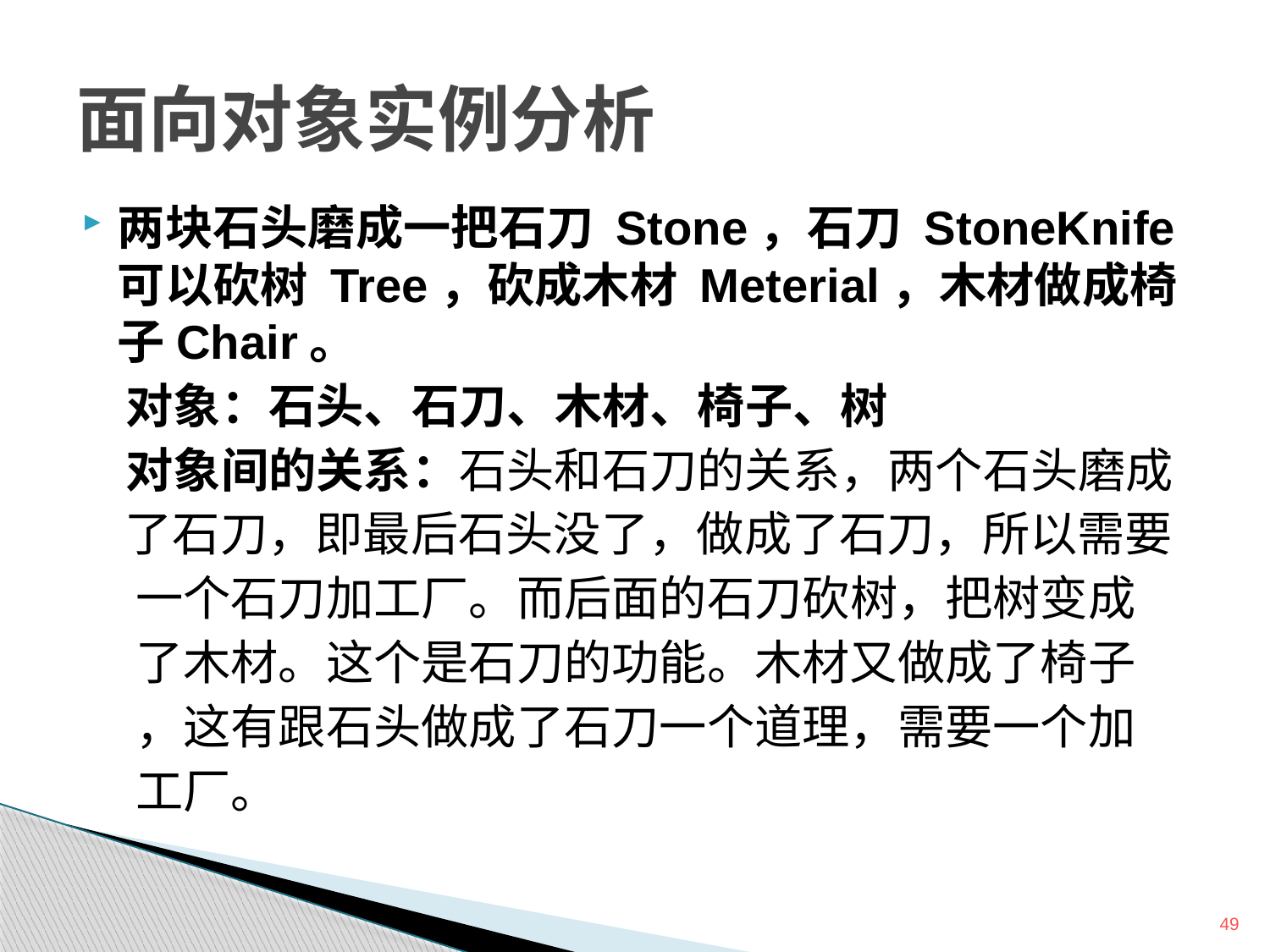

# 面向对象实例分析
两块石头磨成一把石刀 Stone，石刀 StoneKnife可以砍树 Tree，砍成木材 Meterial，木材做成椅子Chair。
   对象：石头、石刀、木材、椅子、树
   对象间的关系：石头和石刀的关系，两个石头磨成
   了石刀，即最后石头没了，做成了石刀，所以需要
    一个石刀加工厂。而后面的石刀砍树，把树变成
    了木材。这个是石刀的功能。木材又做成了椅子
    ，这有跟石头做成了石刀一个道理，需要一个加
    工厂。

49